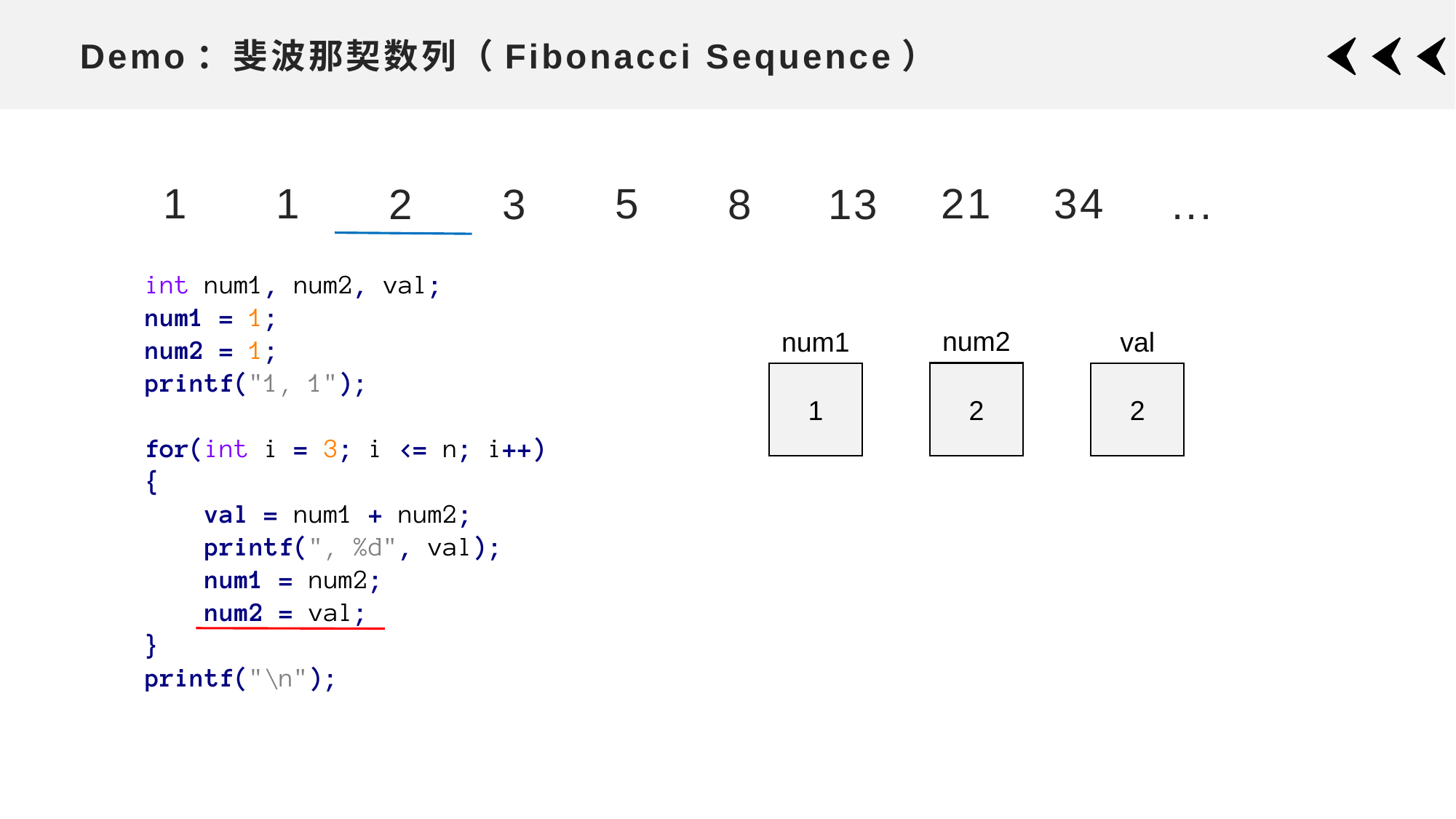

# Demo：斐波那契数列（Fibonacci Sequence）
1
1
5
34
21
3
13
2
8
...
int num1, num2, val;num1 = 1;num2 = 1;printf("1, 1"); for(int i = 3; i <= n; i++){    val = num1 + num2;    printf(", %d", val);    num1 = num2;    num2 = val;}printf("\n");
num2
num1
val
2
1
2